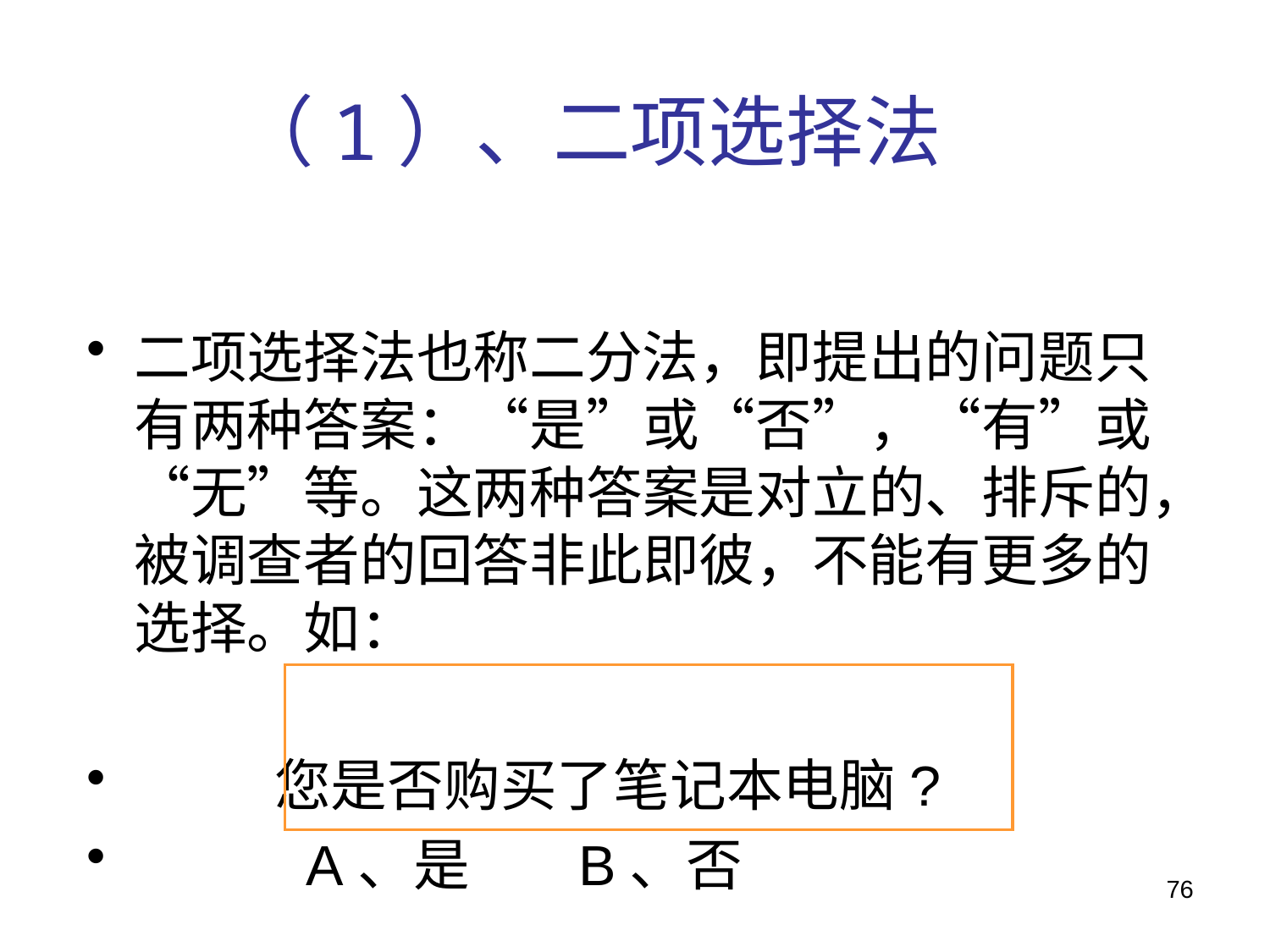

# （1）、二项选择法
二项选择法也称二分法，即提出的问题只有两种答案：“是”或“否”，“有”或“无”等。这两种答案是对立的、排斥的，被调查者的回答非此即彼，不能有更多的选择。如：

          您是否购买了笔记本电脑?
           A、是   　B、否

76